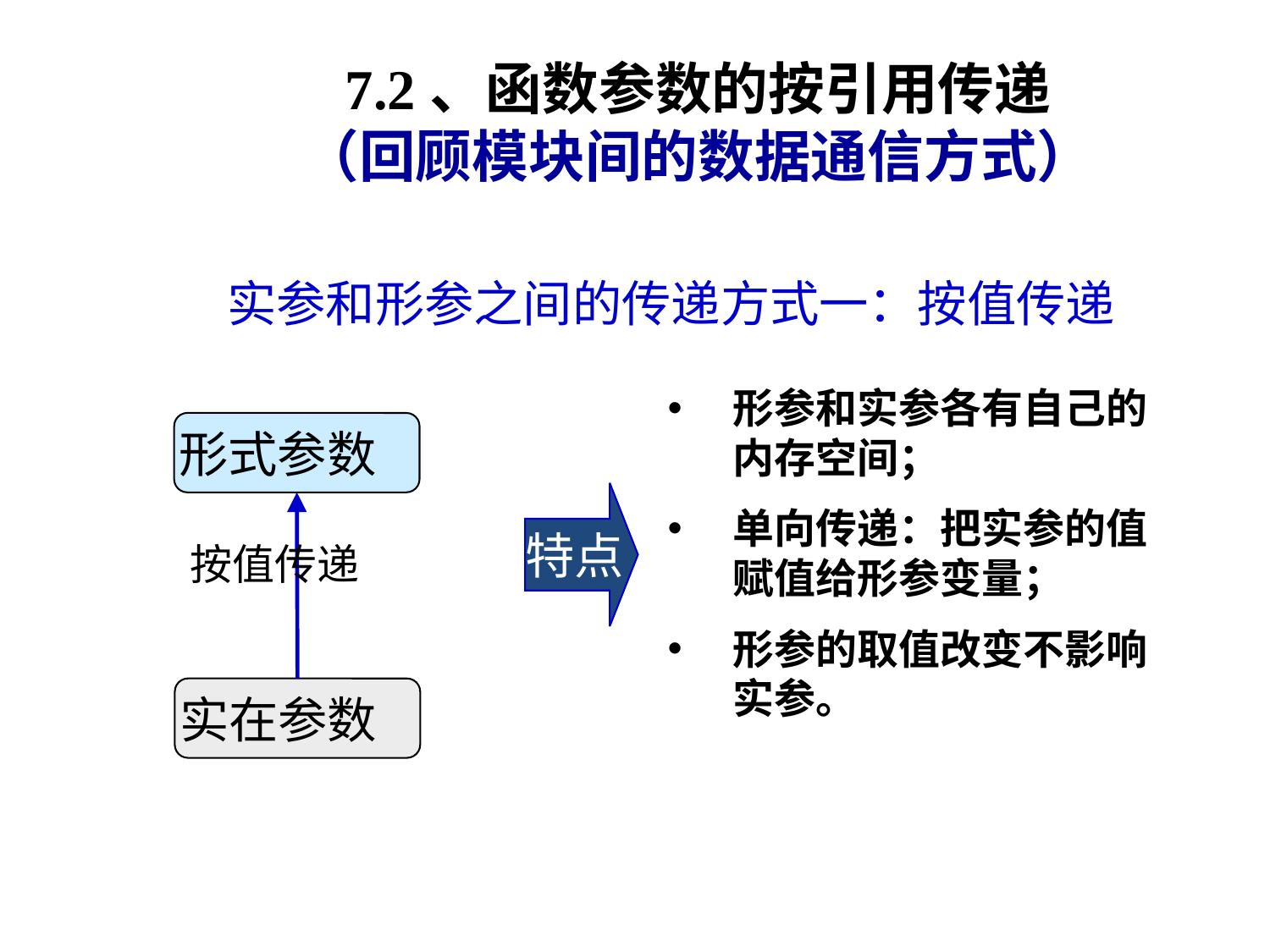

# 7.2、函数参数的按引用传递 （回顾模块间的数据通信方式）
实参和形参之间的传递方式一：按值传递
形参和实参各有自己的内存空间；
单向传递：把实参的值赋值给形参变量；
形参的取值改变不影响实参。
形式参数
按值传递
实在参数
特点